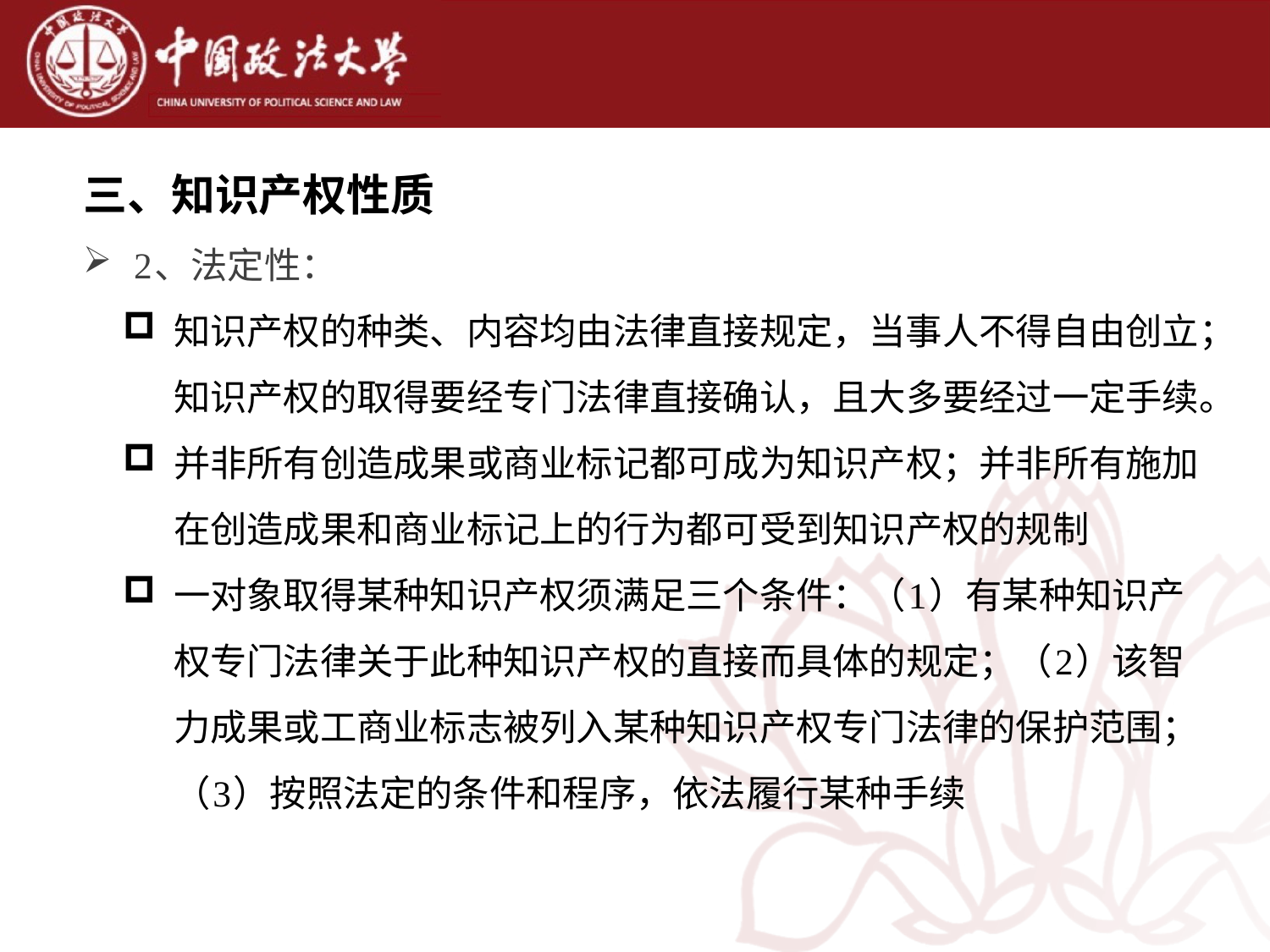

三、知识产权性质
2、法定性：
知识产权的种类、内容均由法律直接规定，当事人不得自由创立；知识产权的取得要经专门法律直接确认，且大多要经过一定手续。
并非所有创造成果或商业标记都可成为知识产权；并非所有施加在创造成果和商业标记上的行为都可受到知识产权的规制
一对象取得某种知识产权须满足三个条件：（1）有某种知识产权专门法律关于此种知识产权的直接而具体的规定；（2）该智力成果或工商业标志被列入某种知识产权专门法律的保护范围；（3）按照法定的条件和程序，依法履行某种手续